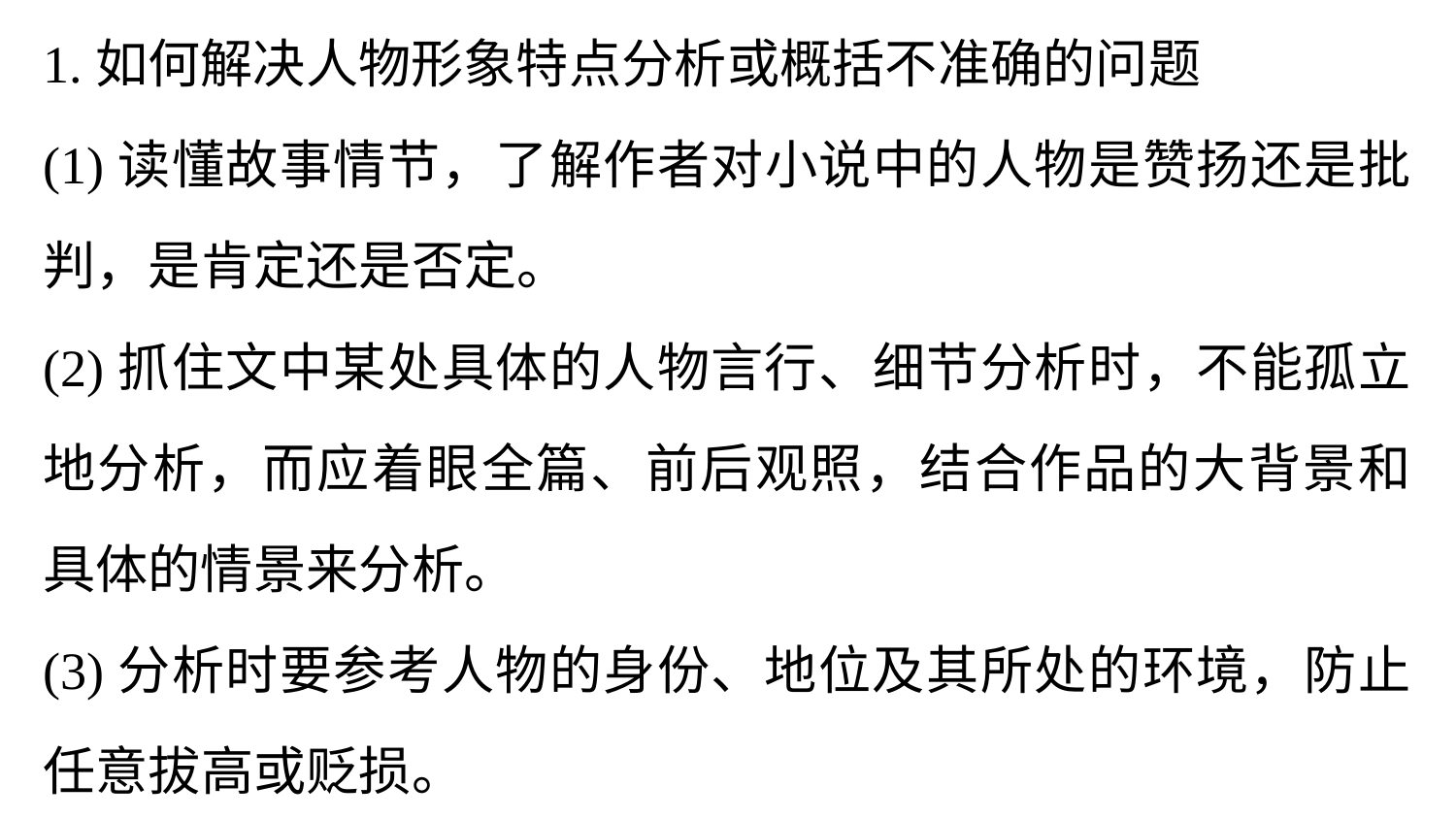

1.如何解决人物形象特点分析或概括不准确的问题
(1)读懂故事情节，了解作者对小说中的人物是赞扬还是批判，是肯定还是否定。
(2)抓住文中某处具体的人物言行、细节分析时，不能孤立地分析，而应着眼全篇、前后观照，结合作品的大背景和具体的情景来分析。
(3)分析时要参考人物的身份、地位及其所处的环境，防止任意拔高或贬损。